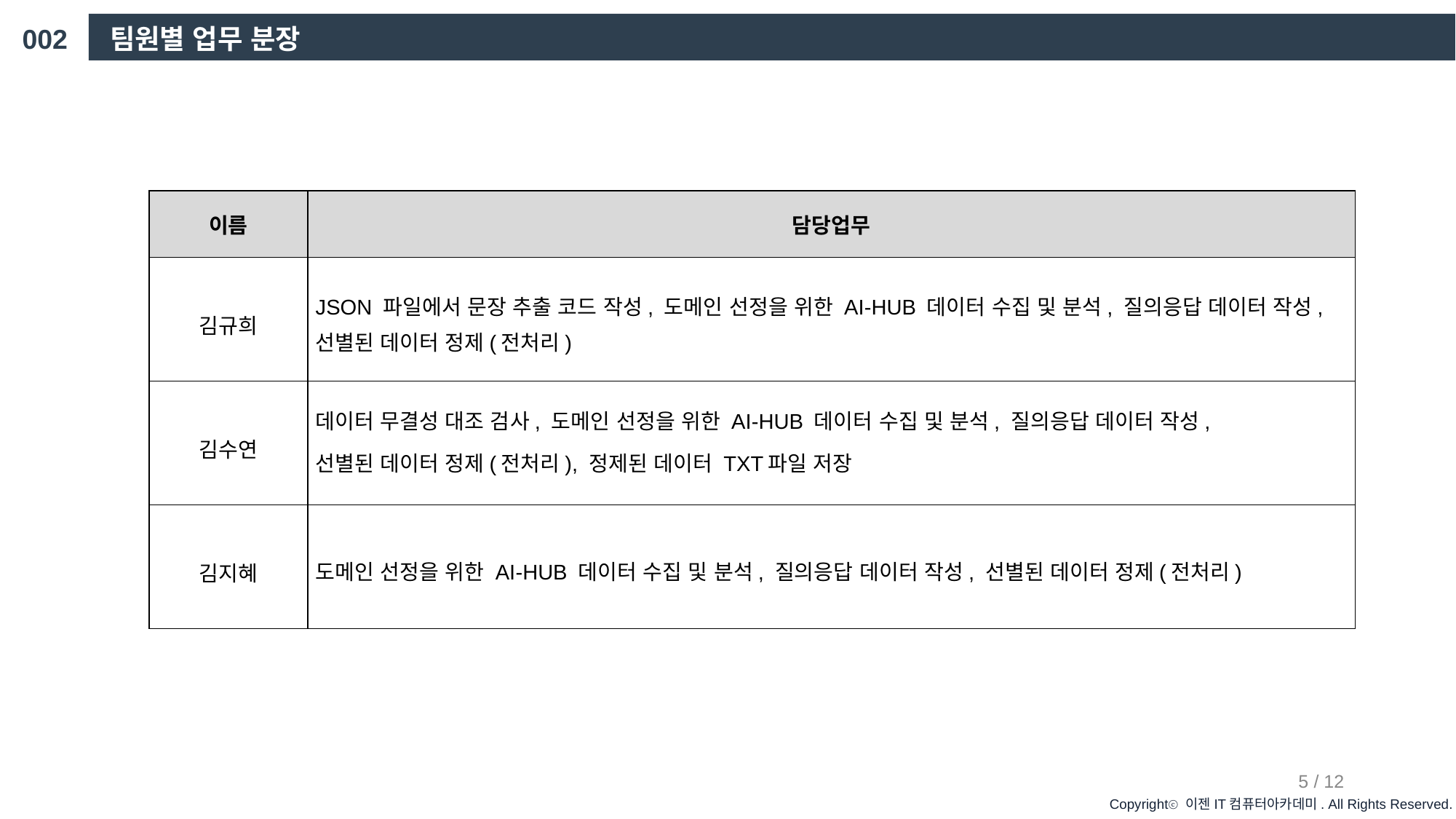

002
팀원별 업무 분장
| 이름 | 담당업무 |
| --- | --- |
| 김규희 | JSON 파일에서 문장 추출 코드 작성, 도메인 선정을 위한 AI-HUB 데이터 수집 및 분석, 질의응답 데이터 작성, 선별된 데이터 정제(전처리) |
| 김수연 | 데이터 무결성 대조 검사, 도메인 선정을 위한 AI-HUB 데이터 수집 및 분석, 질의응답 데이터 작성, 선별된 데이터 정제(전처리), 정제된 데이터 TXT파일 저장 |
| 김지혜 | 도메인 선정을 위한 AI-HUB 데이터 수집 및 분석, 질의응답 데이터 작성, 선별된 데이터 정제(전처리) |
5 / 12